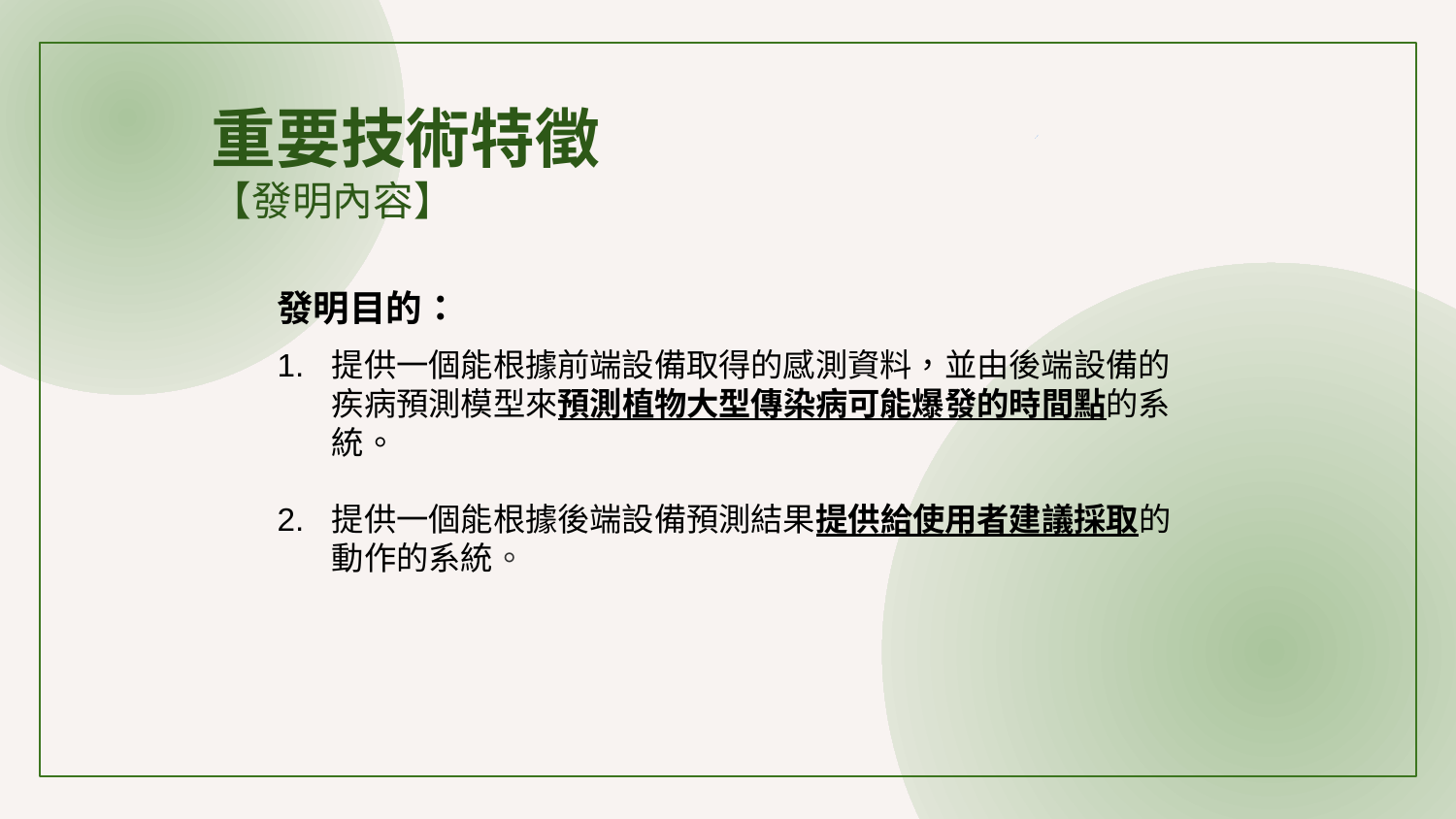

重要技術特徵
【發明內容】

發明目的：
提供一個能根據前端設備取得的感測資料，並由後端設備的疾病預測模型來預測植物大型傳染病可能爆發的時間點的系統。

提供一個能根據後端設備預測結果提供給使用者建議採取的動作的系統。